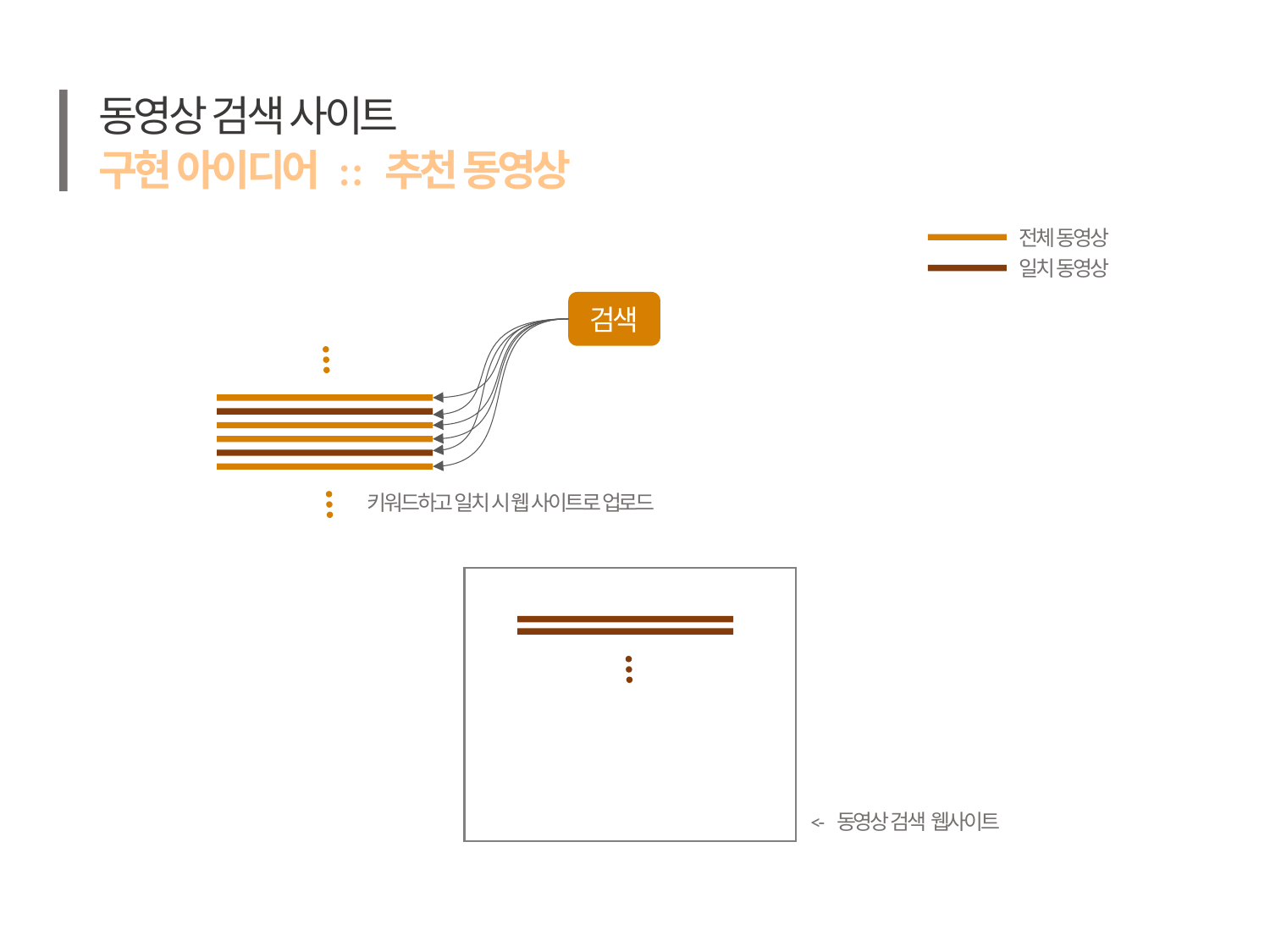

동영상 검색 사이트

구현 아이디어 : :  추천 동영상
전체 동영상

일치 동영상

검색

키워드하고 일치 시 웹 사이트로 업로드

<-   동영상 검색  웹사이트